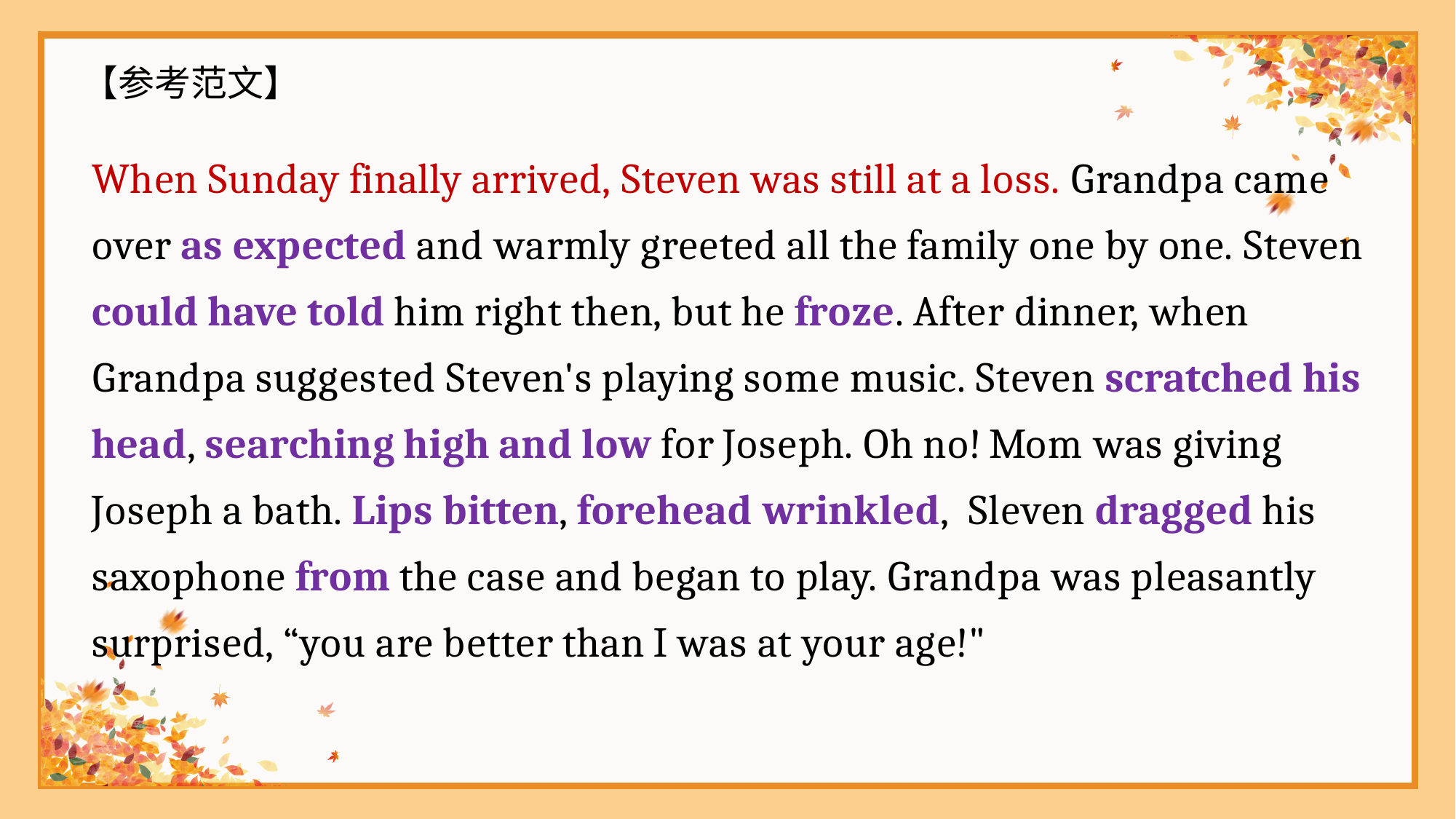

【参考范文】
When Sunday finally arrived, Steven was still at a loss. Grandpa came over as expected and warmly greeted all the family one by one. Steven could have told him right then, but he froze. After dinner, when Grandpa suggested Steven's playing some music. Steven scratched his head, searching high and low for Joseph. Oh no! Mom was giving Joseph a bath. Lips bitten, forehead wrinkled,  Sleven dragged his saxophone from the case and began to play. Grandpa was pleasantly surprised, “you are better than I was at your age!"